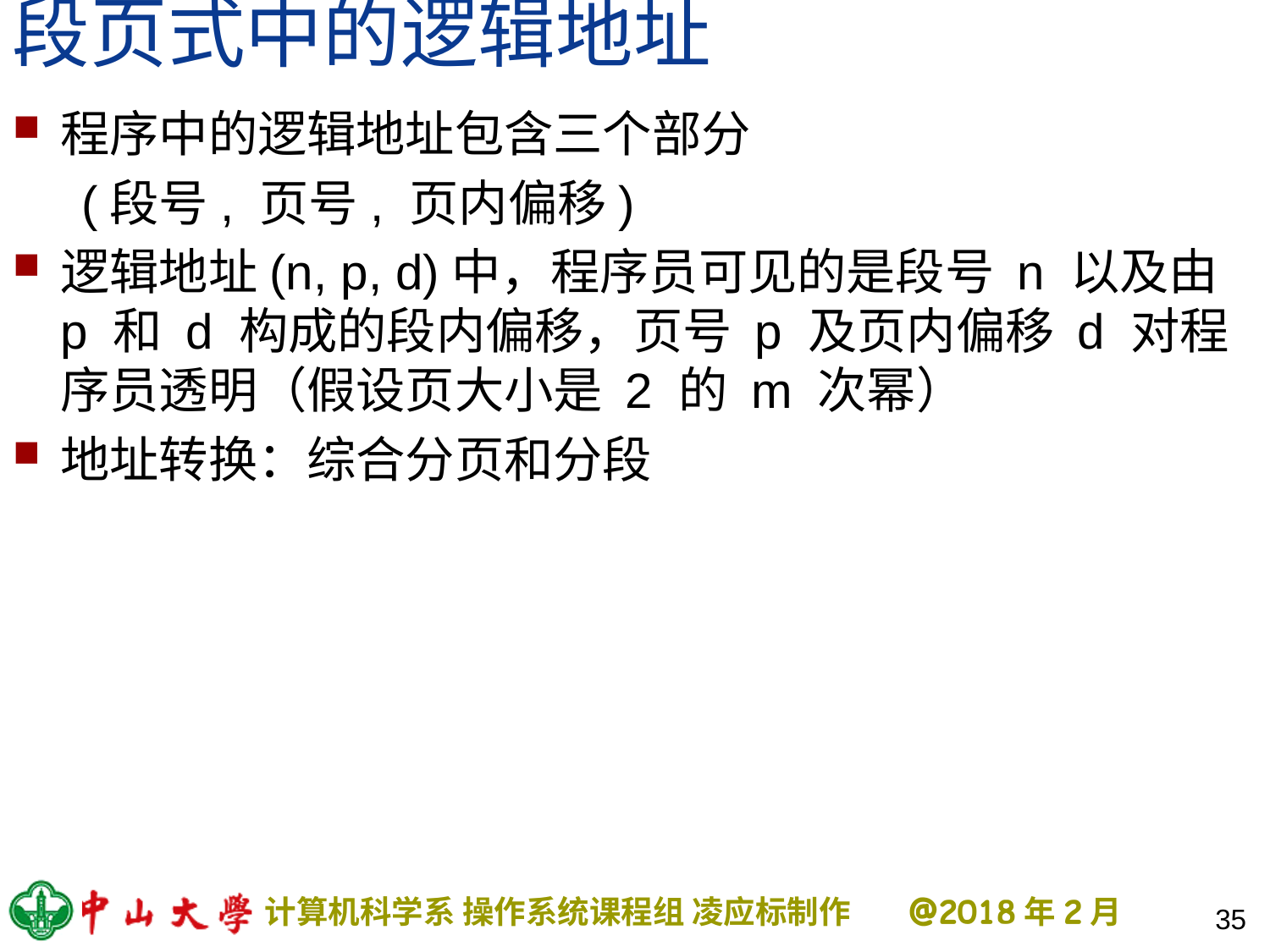

# 段页式中的逻辑地址
程序中的逻辑地址包含三个部分
     (段号, 页号, 页内偏移)
逻辑地址(n, p, d)中，程序员可见的是段号 n 以及由 p 和 d 构成的段内偏移，页号 p 及页内偏移 d 对程序员透明（假设页大小是 2 的 m 次幂）
地址转换：综合分页和分段
35